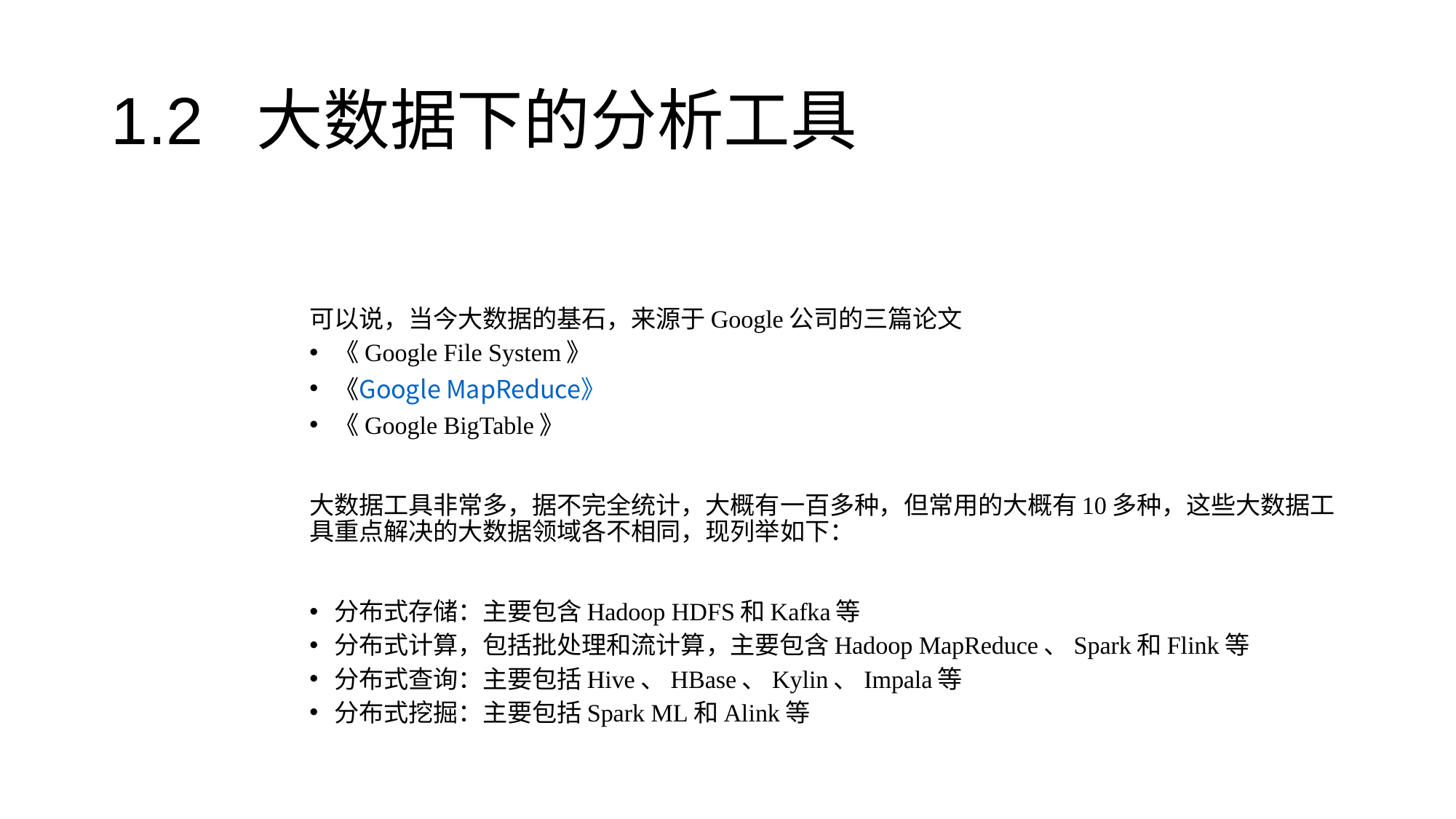

# 1.2  大数据下的分析工具

可以说，当今大数据的基石，来源于Google公司的三篇论文
《Google File System》
《Google MapReduce》
《Google BigTable》

大数据工具非常多，据不完全统计，大概有一百多种，但常用的大概有10多种，这些大数据工具重点解决的大数据领域各不相同，现列举如下：

分布式存储：主要包含Hadoop HDFS和Kafka等
分布式计算，包括批处理和流计算，主要包含Hadoop MapReduce、Spark和Flink等
分布式查询：主要包括Hive、HBase、Kylin、Impala等
分布式挖掘：主要包括Spark ML和Alink等